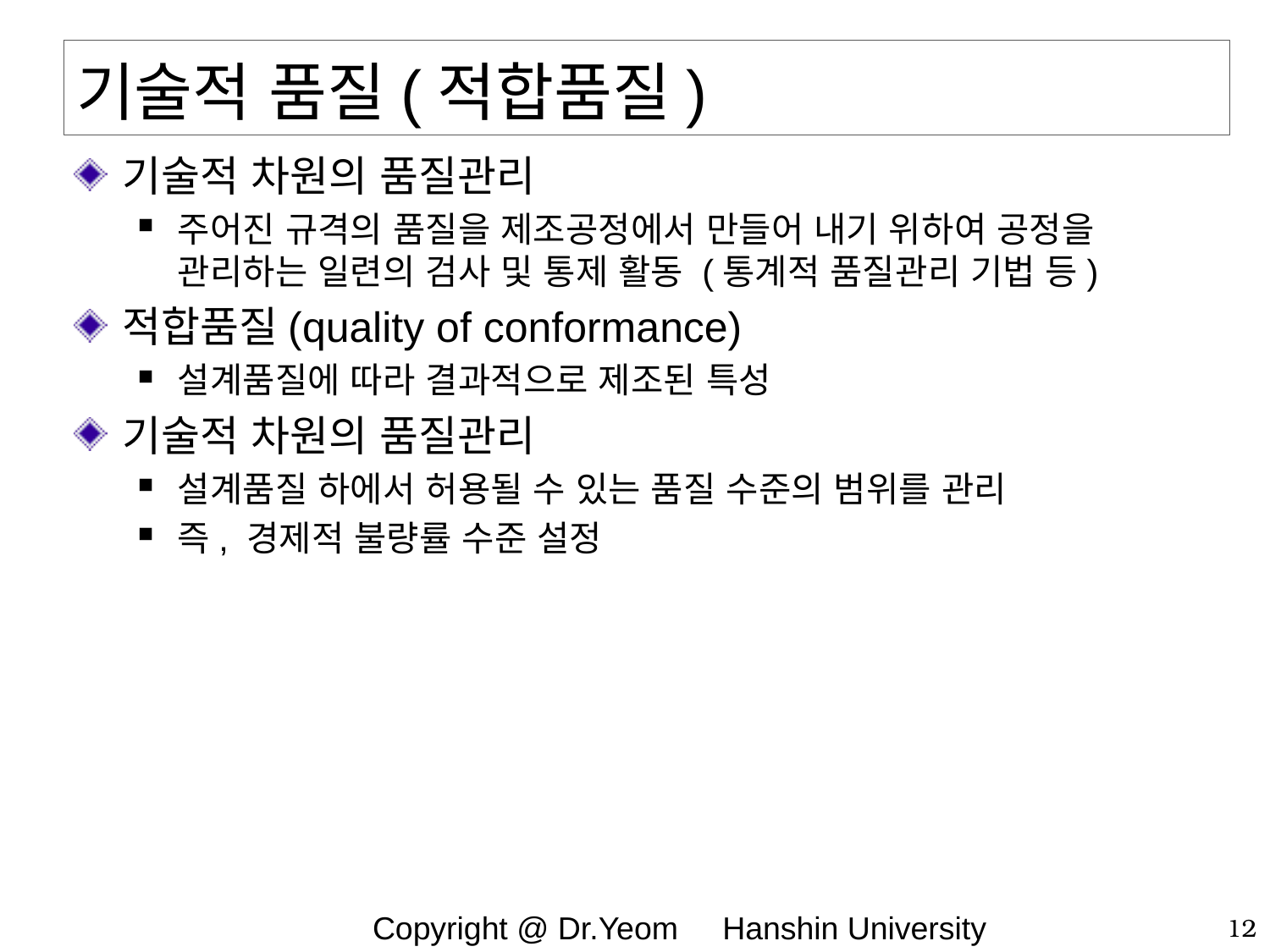

# 기술적 품질(적합품질)
기술적 차원의 품질관리
주어진 규격의 품질을 제조공정에서 만들어 내기 위하여 공정을 관리하는 일련의 검사 및 통제 활동 (통계적 품질관리 기법 등)
적합품질(quality of conformance)
설계품질에 따라 결과적으로 제조된 특성
기술적 차원의 품질관리
설계품질 하에서 허용될 수 있는 품질 수준의 범위를 관리
즉, 경제적 불량률 수준 설정
12